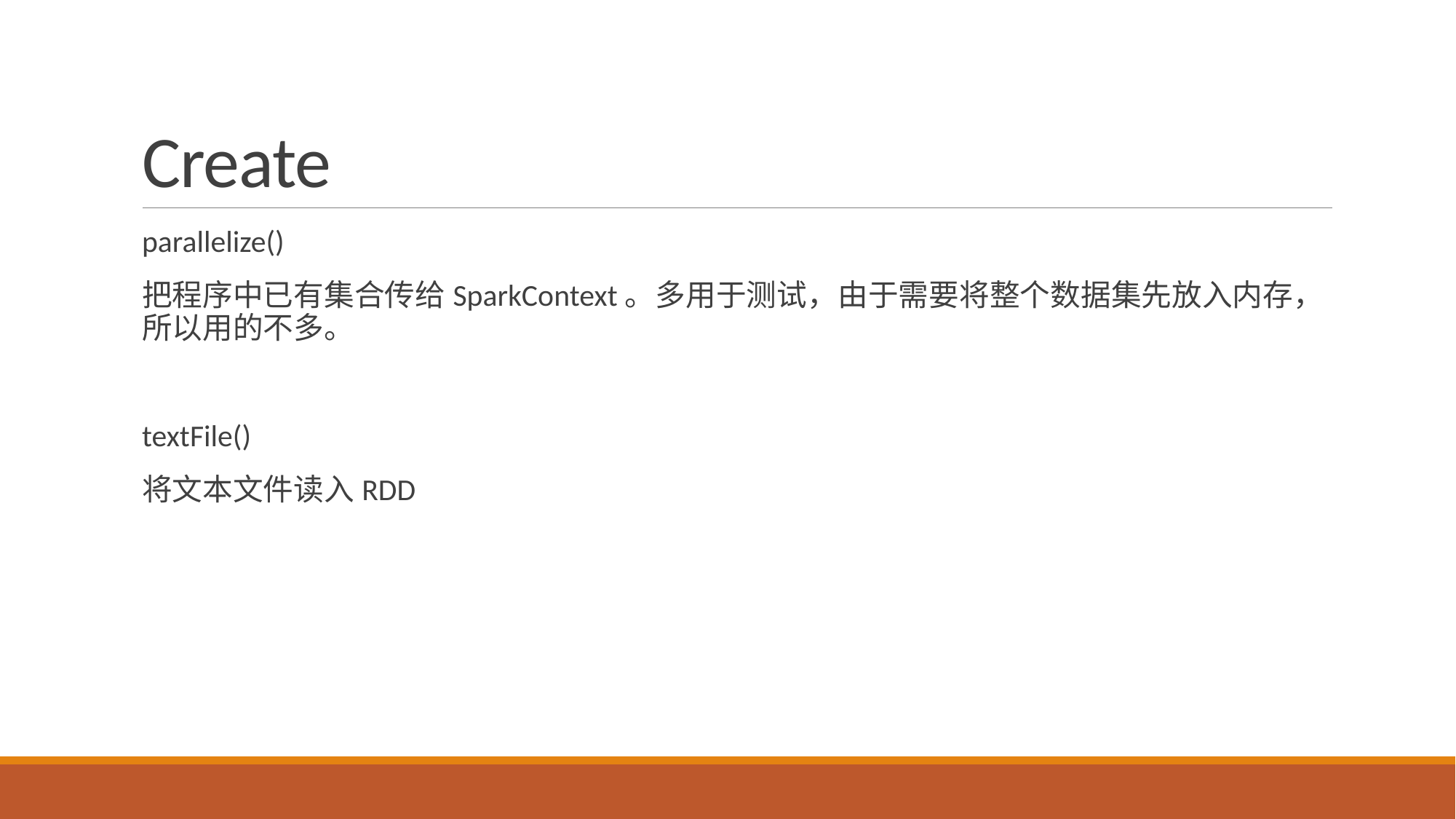

# Create
parallelize()
把程序中已有集合传给SparkContext。多用于测试，由于需要将整个数据集先放入内存，所以用的不多。

textFile()
将文本文件读入RDD